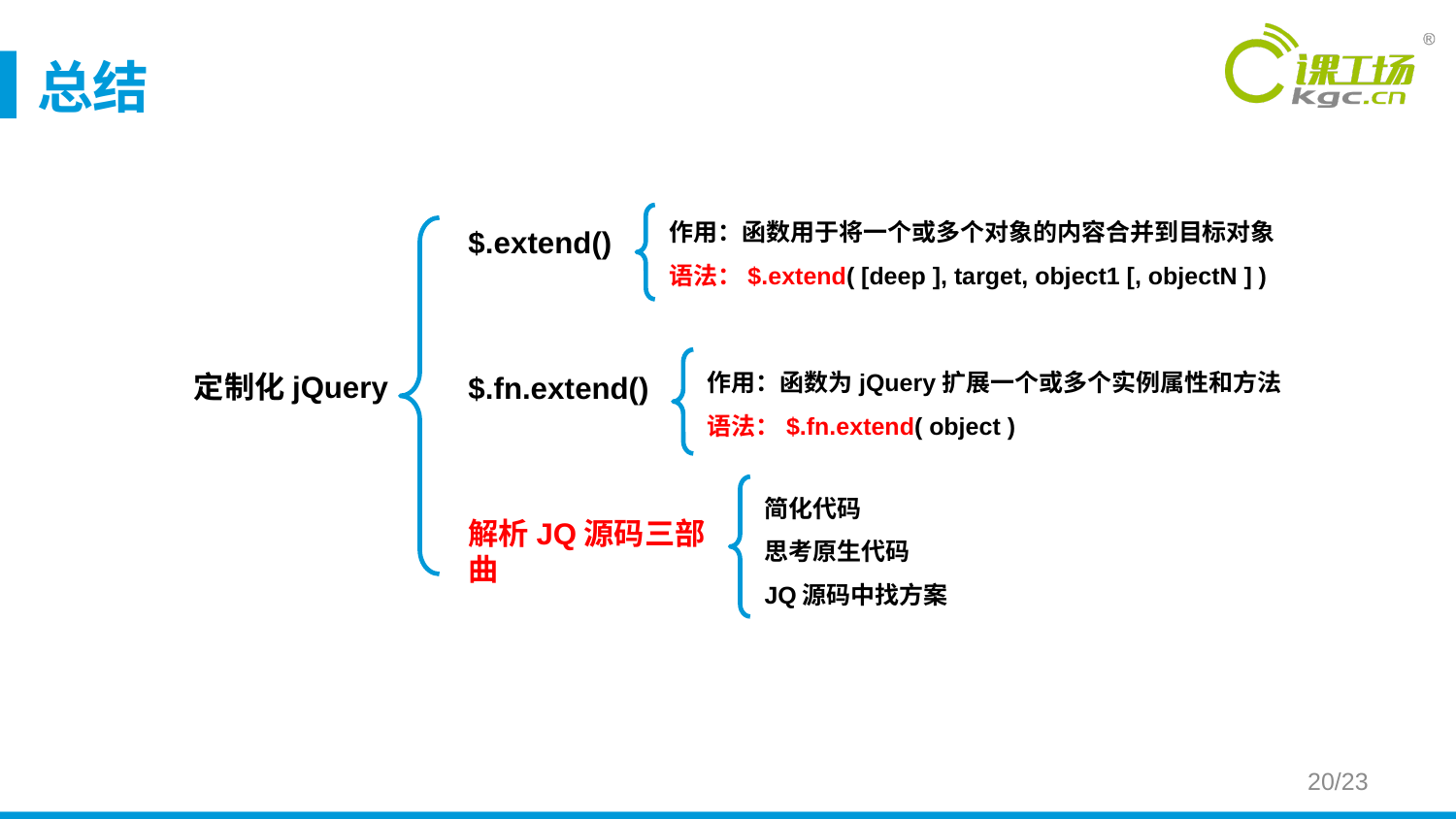

# 总结

$.extend()

$.fn.extend()

解析JQ源码三部曲
作用：函数用于将一个或多个对象的内容合并到目标对象
语法：$.extend( [deep ], target, object1 [, objectN ] )

作用：函数为jQuery扩展一个或多个实例属性和方法
语法：$.fn.extend( object )

定制化jQuery
简化代码
思考原生代码
JQ源码中找方案

20/23